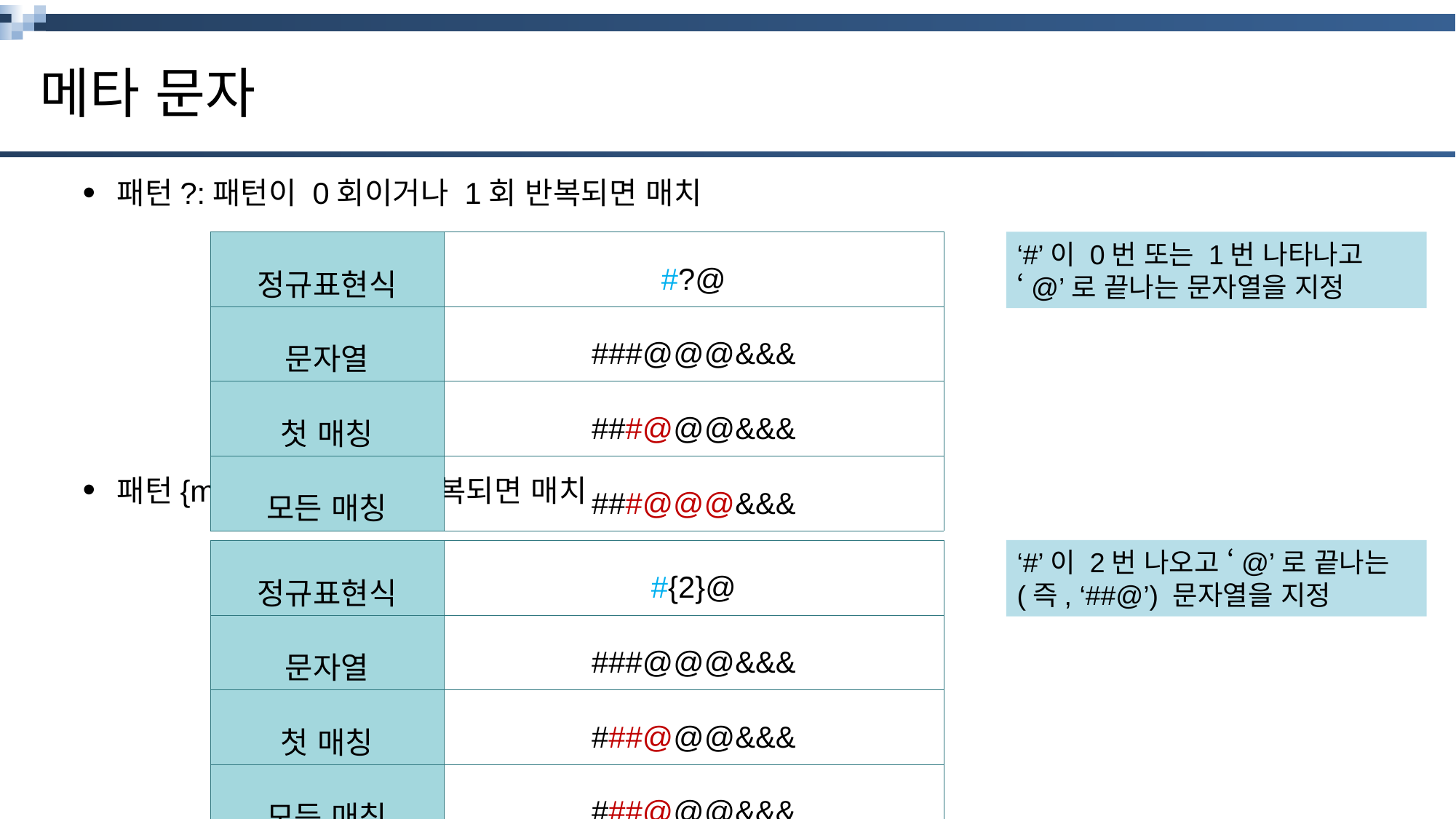

# 메타 문자
패턴?:패턴이 0회이거나 1회 반복되면 매치

패턴{m}:패턴이 m회 반복되면 매치
| 정규표현식 | #?@ |
| --- | --- |
| 문자열 | ###@@@&&& |
| 첫 매칭 | ###@@@&&& |
| 모든 매칭 | ###@@@&&& |
‘#’이 0번 또는 1번 나타나고 ‘@’로 끝나는 문자열을 지정
‘#’이 2번 나오고 ‘@’로 끝나는(즉, ‘##@’) 문자열을 지정
| 정규표현식 | #{2}@ |
| --- | --- |
| 문자열 | ###@@@&&& |
| 첫 매칭 | ###@@@&&& |
| 모든 매칭 | ###@@@&&& |